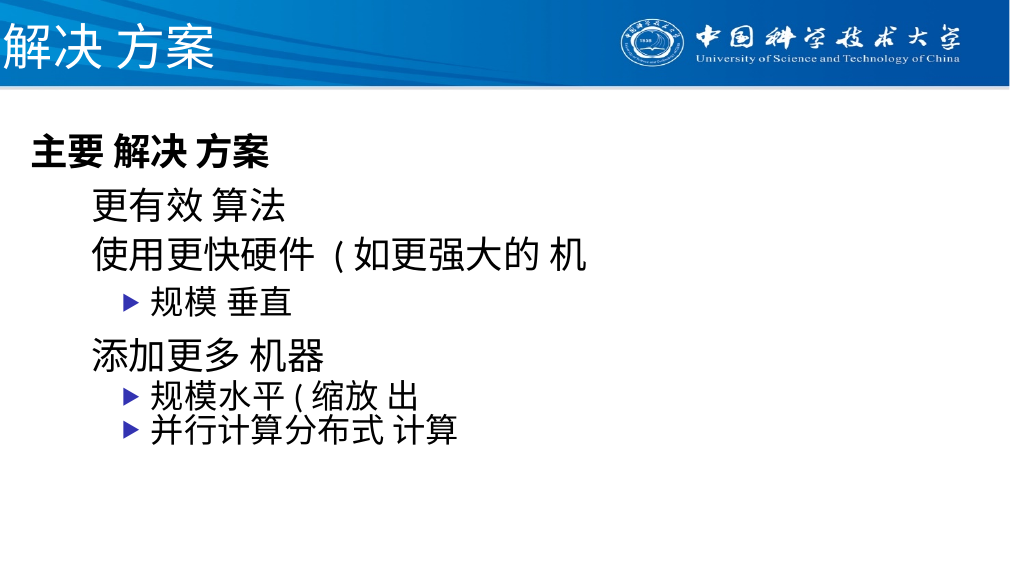

# 解决 方案
主要 解决 方案
更有效 算法
使用更快硬件 (如更强大的 机
▶规模 垂直
添加更多 机器
▶规模水平(缩放 出
▶并行计算分布式 计算